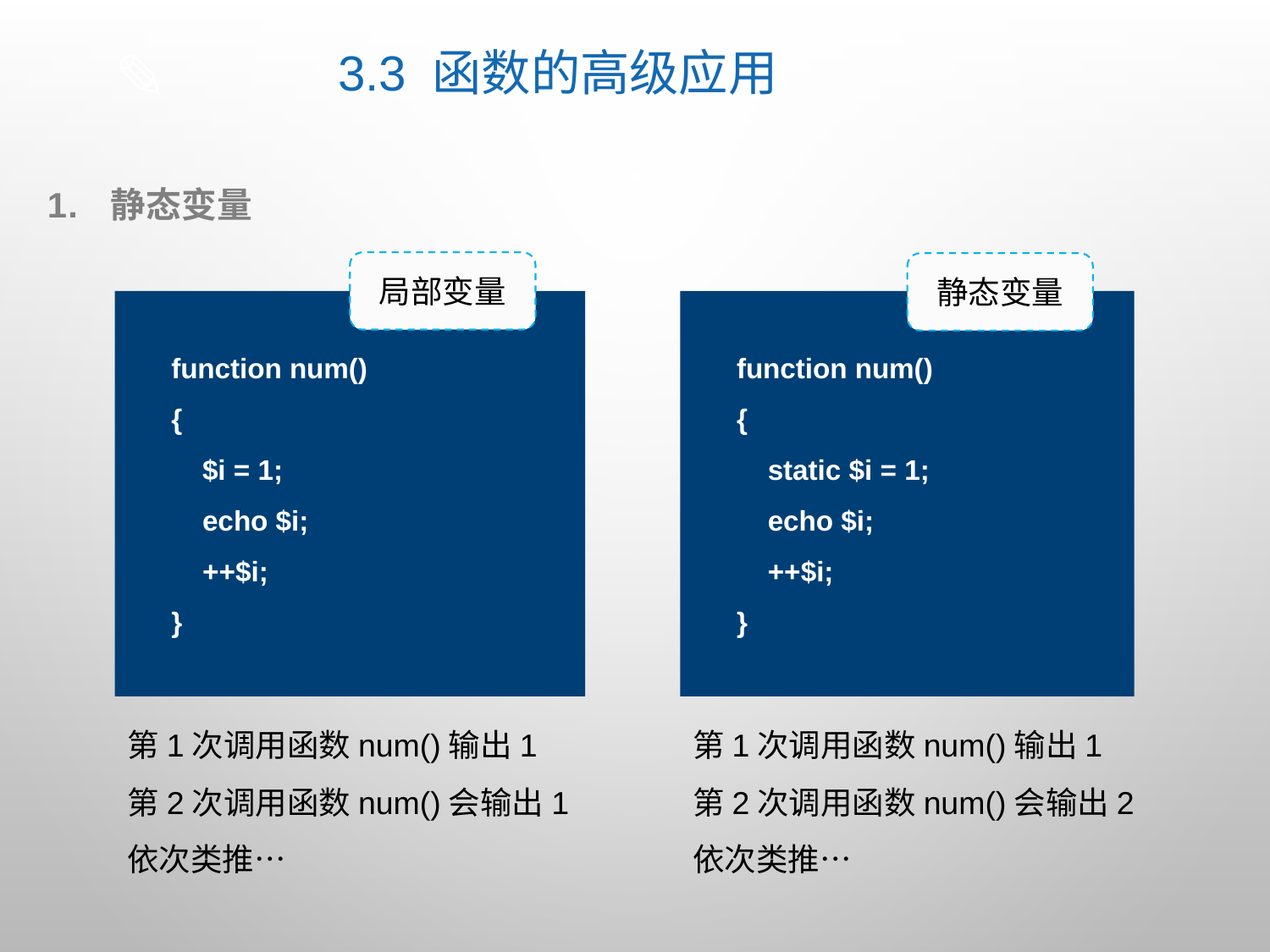

# 3.3 函数的高级应用
静态变量
局部变量
静态变量

function num()
{
    $i = 1;
    echo $i;
    ++$i;
}

function num()
{
    static $i = 1;
    echo $i;
    ++$i;
}
第1次调用函数num()输出1
第2次调用函数num()会输出1
依次类推…
第1次调用函数num()输出1
第2次调用函数num()会输出2
依次类推…